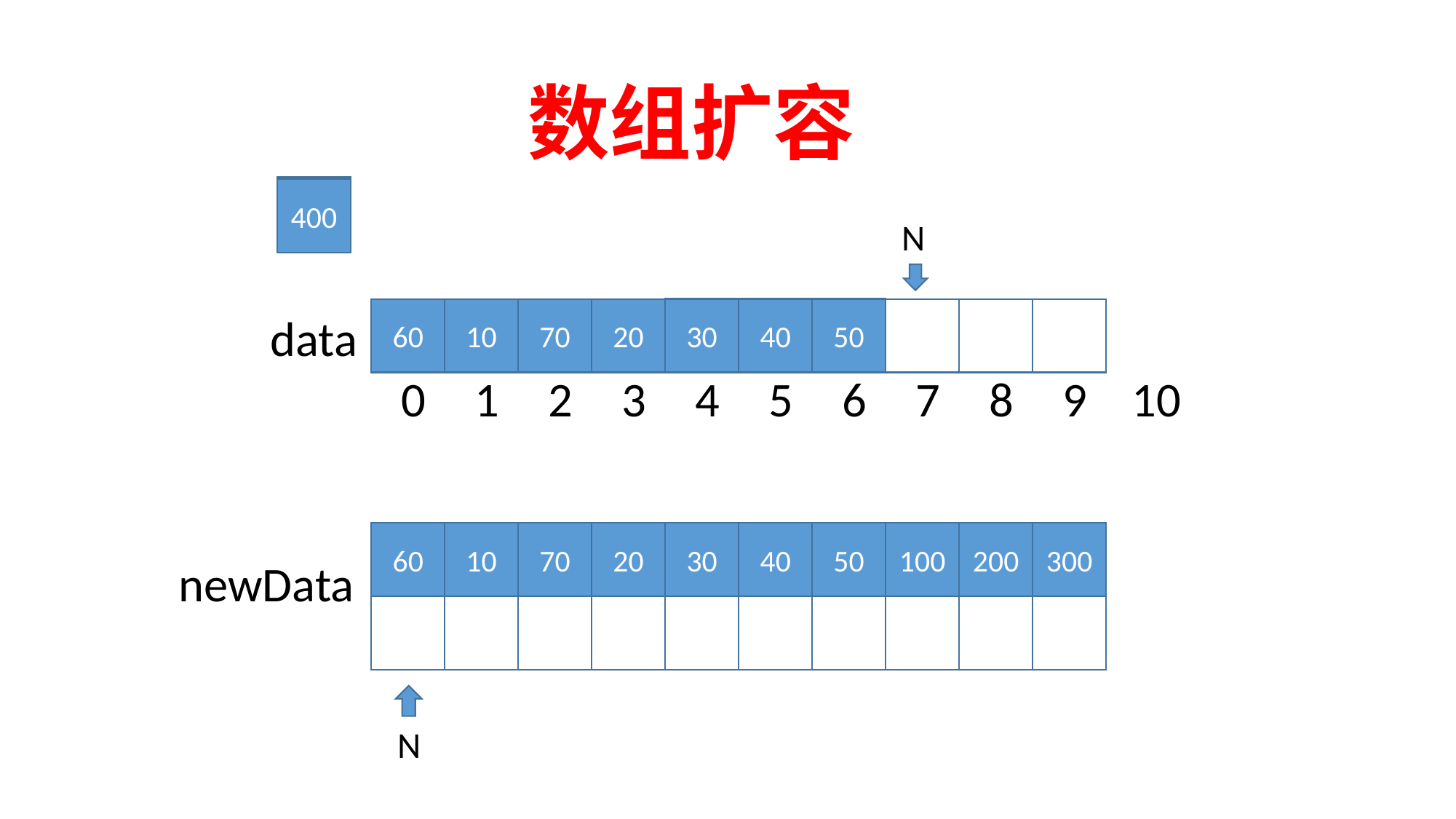

数组扩容
300
200
100
400
N

30
40
50
60

10
70

20

data
 0
 1
 2
 3
 4
 5
 6
 7
 8
 9
 10
30
40
50

100

200

300

60
10
70
20
newData

 N